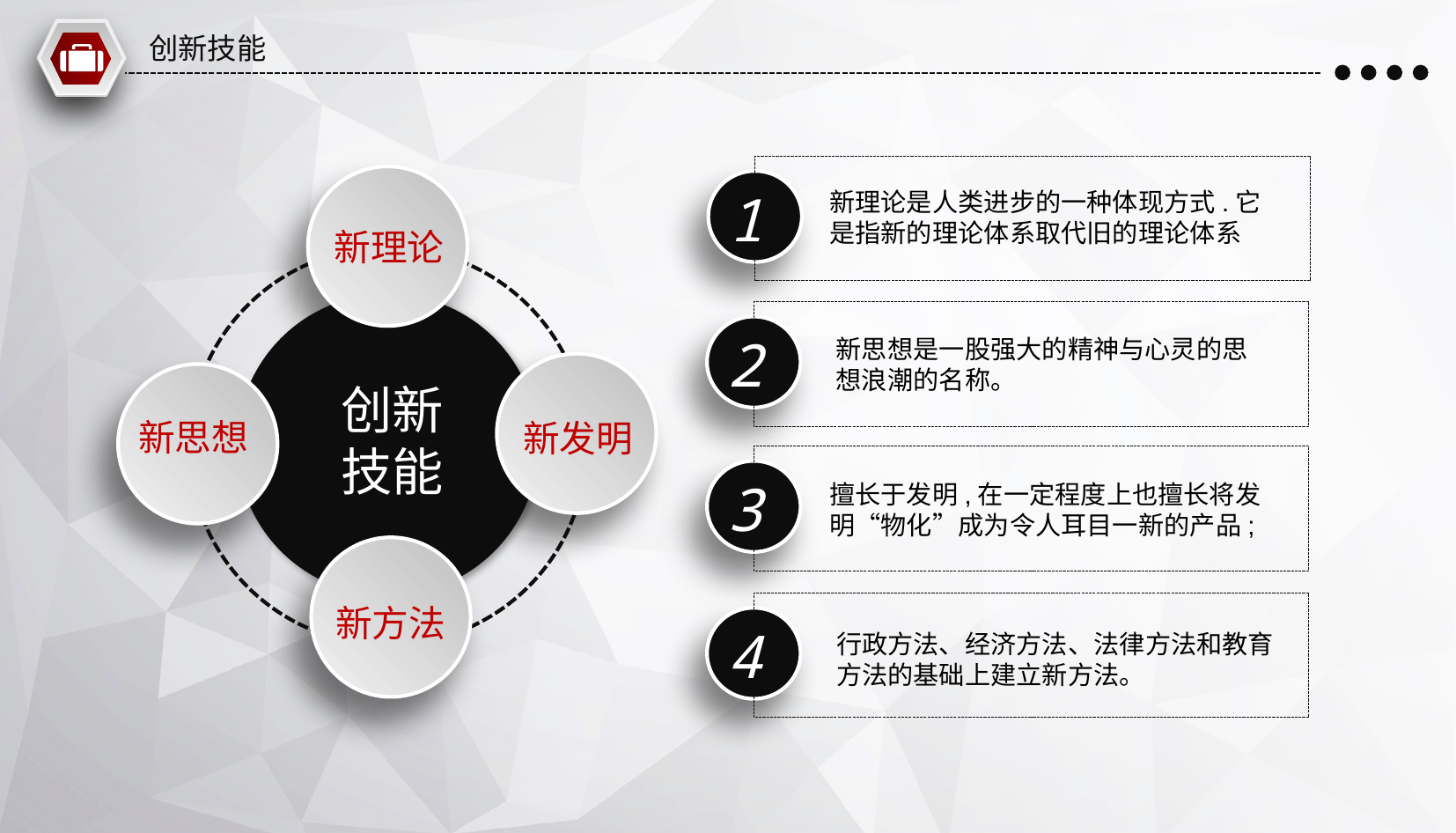

创新技能

1

新理论

新发明

新思想

新方法
新理论是人类进步的一种体现方式.它
是指新的理论体系取代旧的理论体系

2
新思想是一股强大的精神与心灵的思
想浪潮的名称。
创新
技能

3
擅长于发明,在一定程度上也擅长将发
明“物化”成为令人耳目一新的产品;

4
行政方法、经济方法、法律方法和教育
方法的基础上建立新方法。